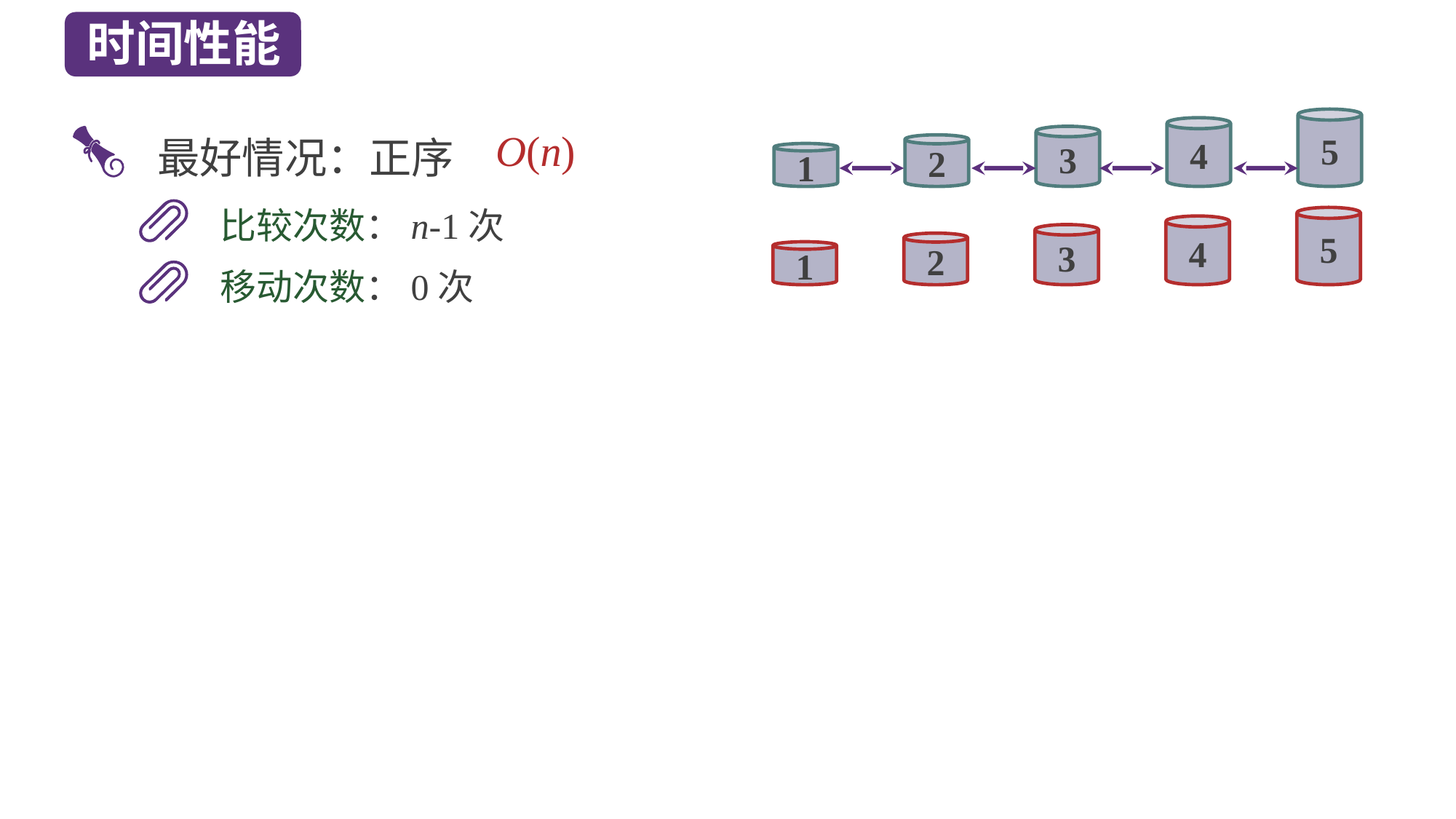

时间性能

5
 最好情况：正序

4
O(n)
3
2
1

比较次数：n-1次

5
4
3
2
1
移动次数：0次